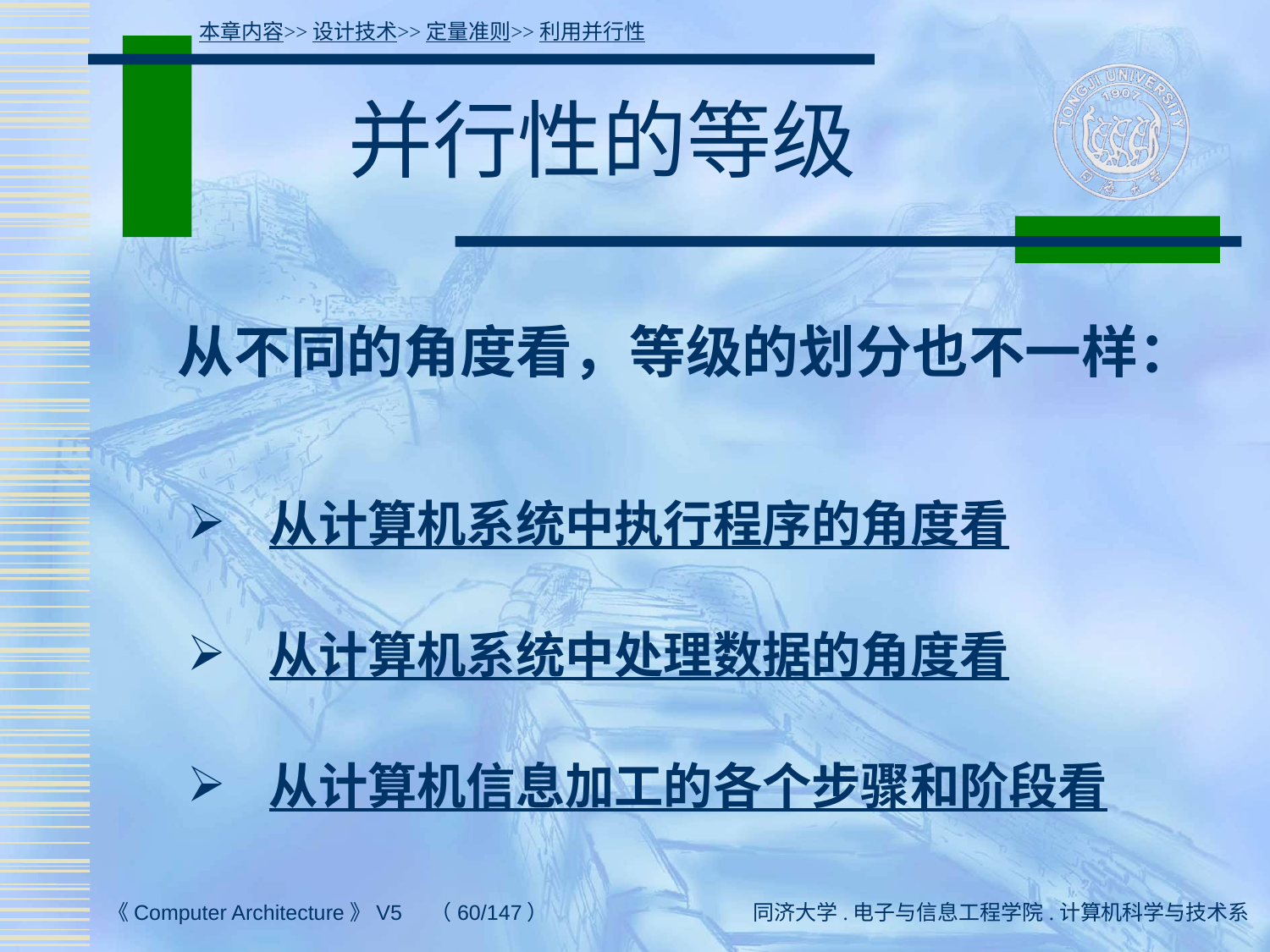

本章内容>>设计技术>>定量准则>>利用并行性
# 并行性的等级
   从不同的角度看，等级的划分也不一样：
  从计算机系统中执行程序的角度看
  从计算机系统中处理数据的角度看
  从计算机信息加工的各个步骤和阶段看